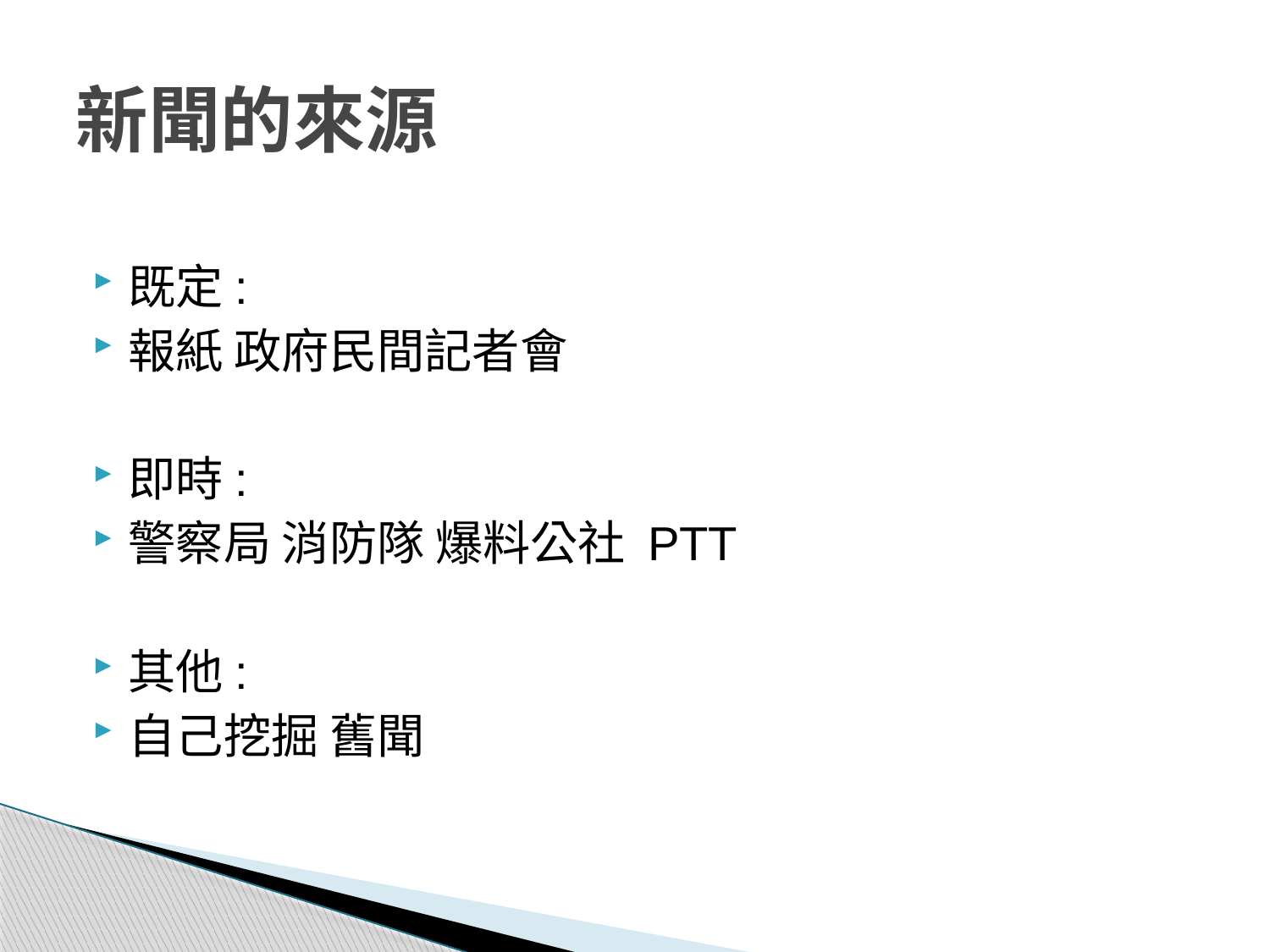

# 新聞的來源

既定:
報紙 政府民間記者會

即時:
警察局 消防隊 爆料公社 PTT

其他:
自己挖掘 舊聞